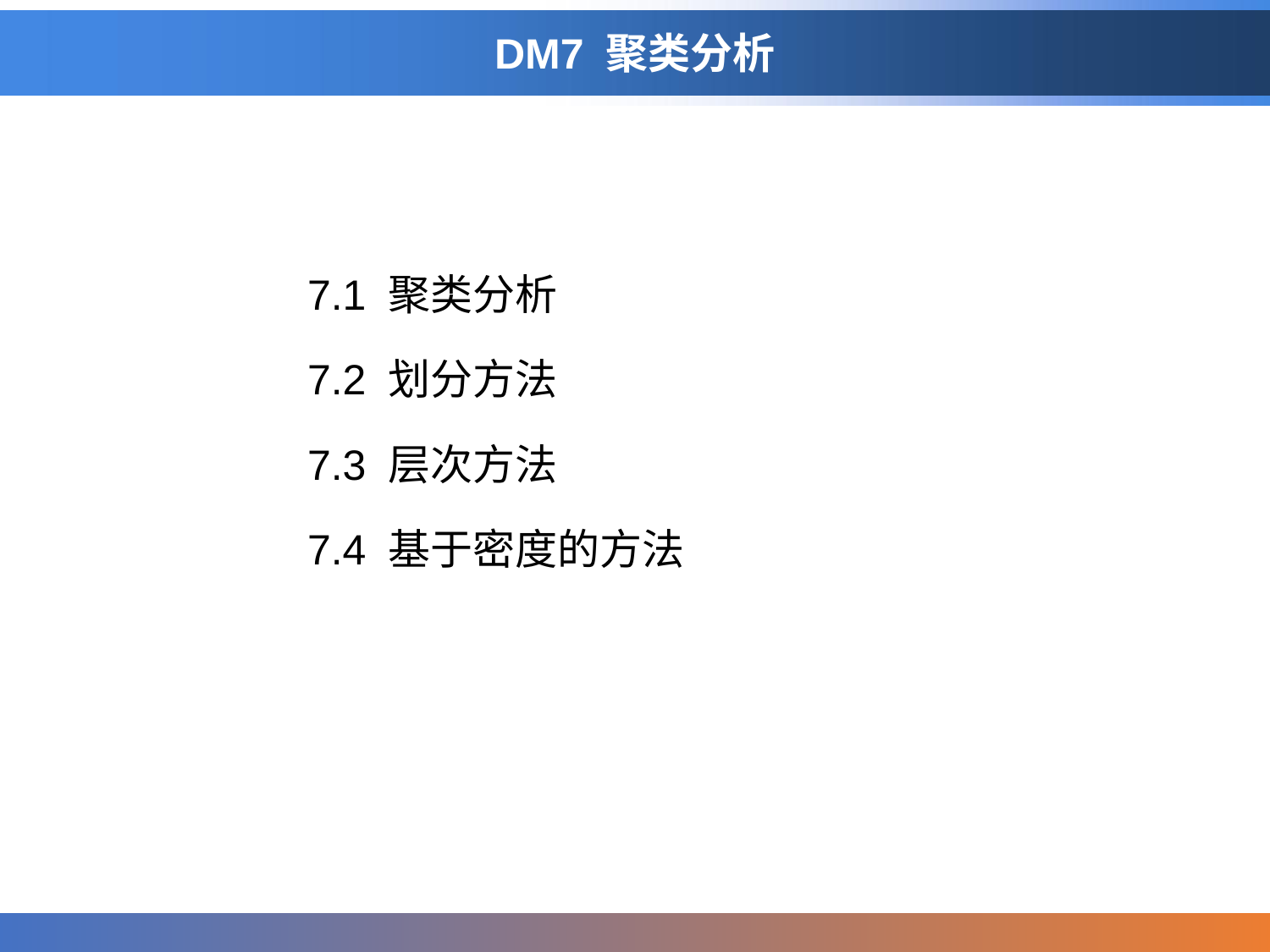

# DM7 聚类分析
7.1 聚类分析
7.2 划分方法
7.3 层次方法
7.4 基于密度的方法